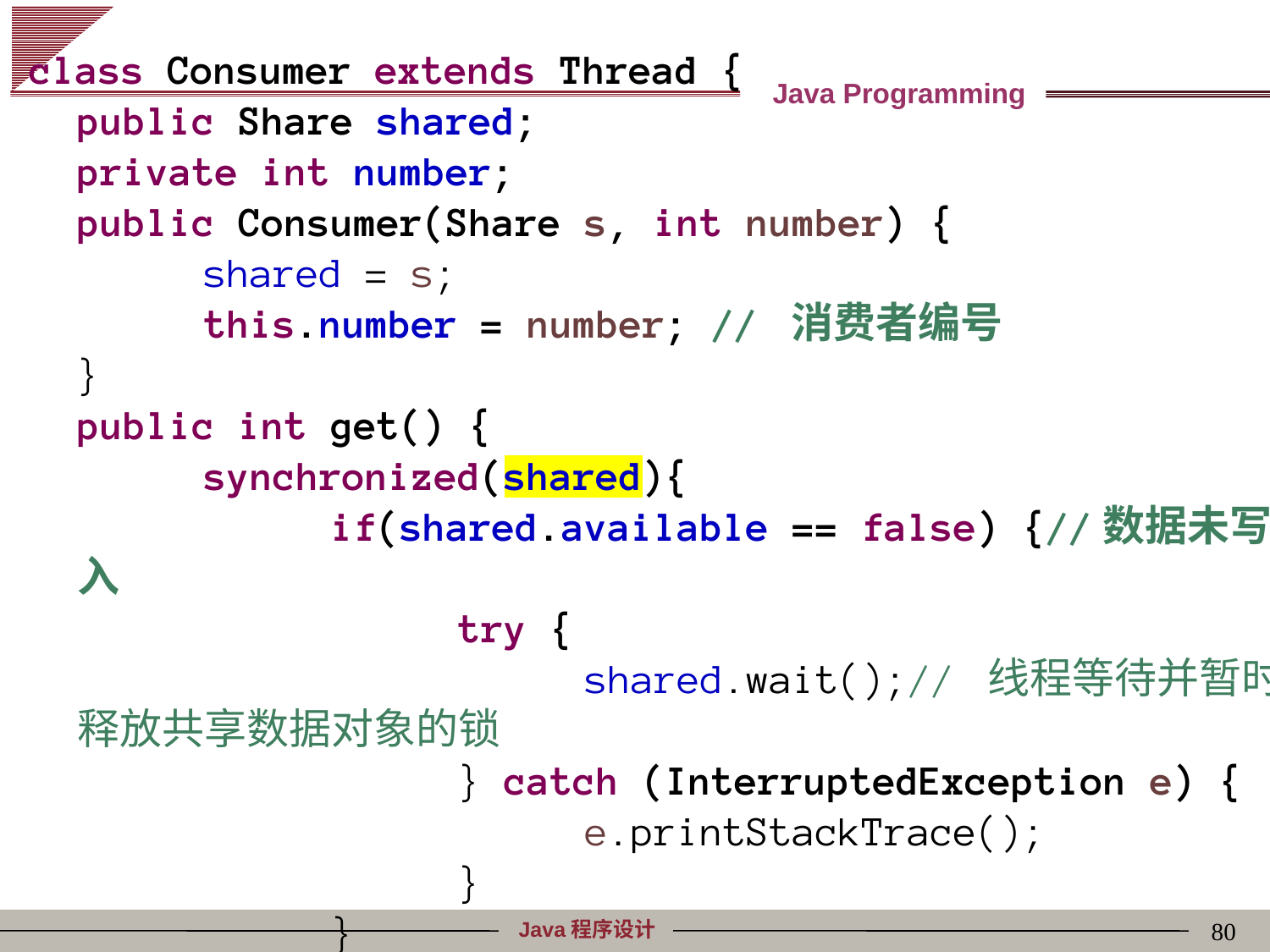

class Consumer extends Thread {
	public Share shared;
	private int number;
	public Consumer(Share s, int number) {
		shared = s;
		this.number = number; // 消费者编号
	}
	public int get() {
		synchronized(shared){
			if(shared.available == false) {//数据未写入
				try {
					shared.wait();// 线程等待并暂时释放共享数据对象的锁
				} catch (InterruptedException e) {
					e.printStackTrace();
				}
			}